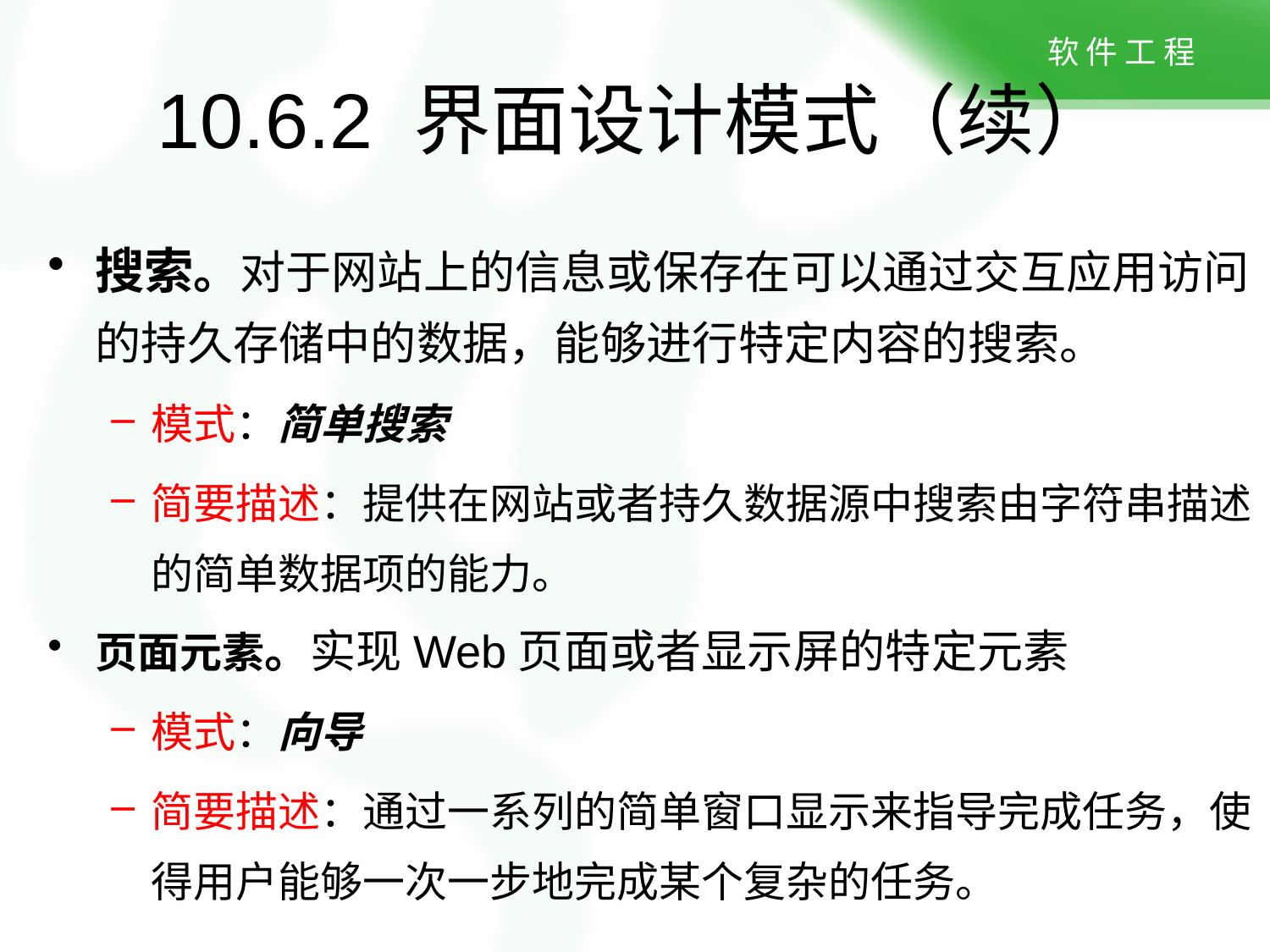

# 10.6.2 界面设计模式（续）
搜索。对于网站上的信息或保存在可以通过交互应用访问的持久存储中的数据，能够进行特定内容的搜索。
模式：简单搜索
简要描述：提供在网站或者持久数据源中搜索由字符串描述的简单数据项的能力。
页面元素。实现Web页面或者显示屏的特定元素
模式：向导
简要描述：通过一系列的简单窗口显示来指导完成任务，使得用户能够一次一步地完成某个复杂的任务。